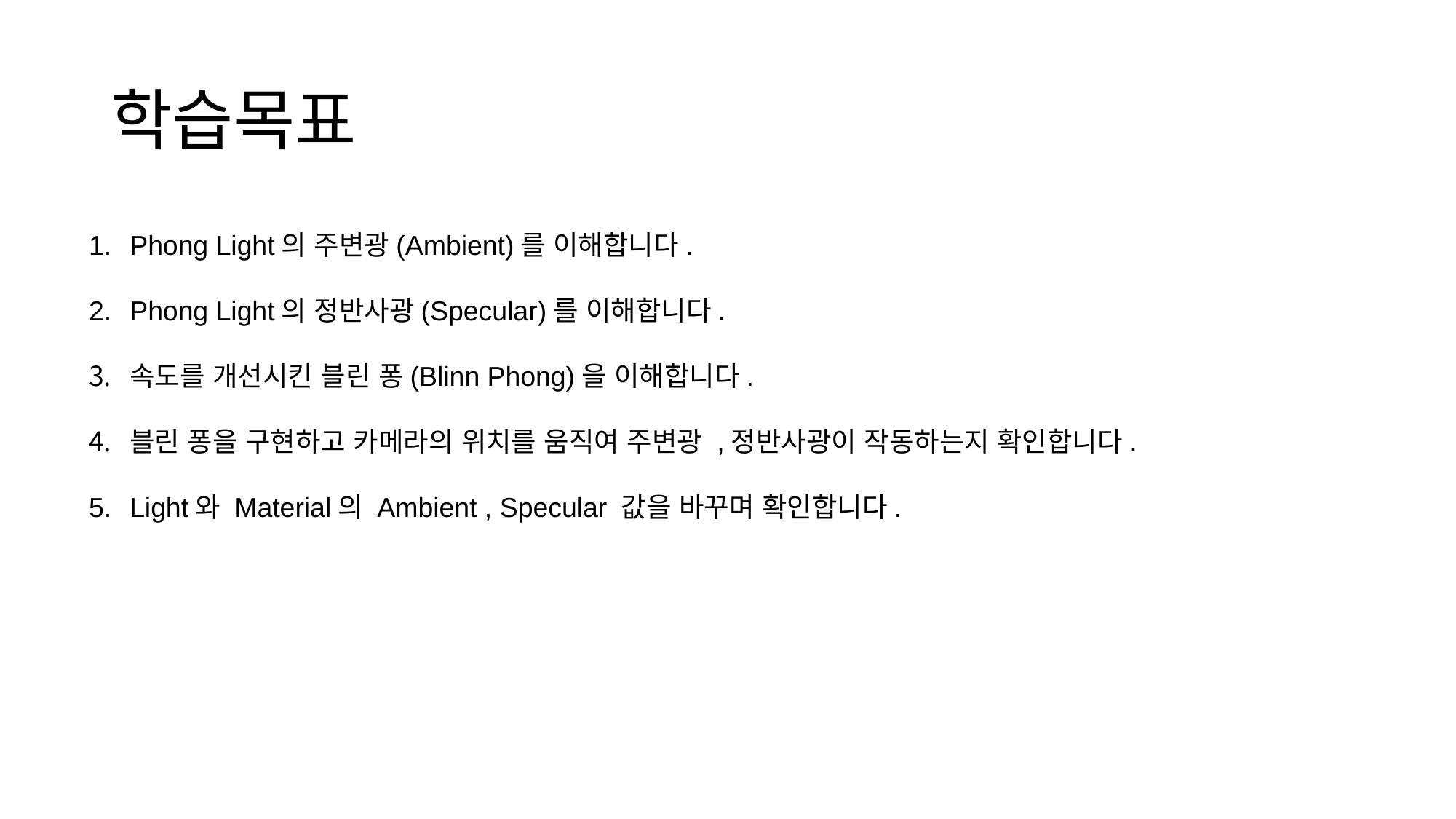

# 학습목표
Phong Light의 주변광(Ambient)를 이해합니다.

Phong Light의 정반사광(Specular)를 이해합니다.

속도를 개선시킨 블린 퐁(Blinn Phong)을 이해합니다.

블린 퐁을 구현하고 카메라의 위치를 움직여 주변광 ,정반사광이 작동하는지 확인합니다.

Light와 Material의 Ambient , Specular 값을 바꾸며 확인합니다.